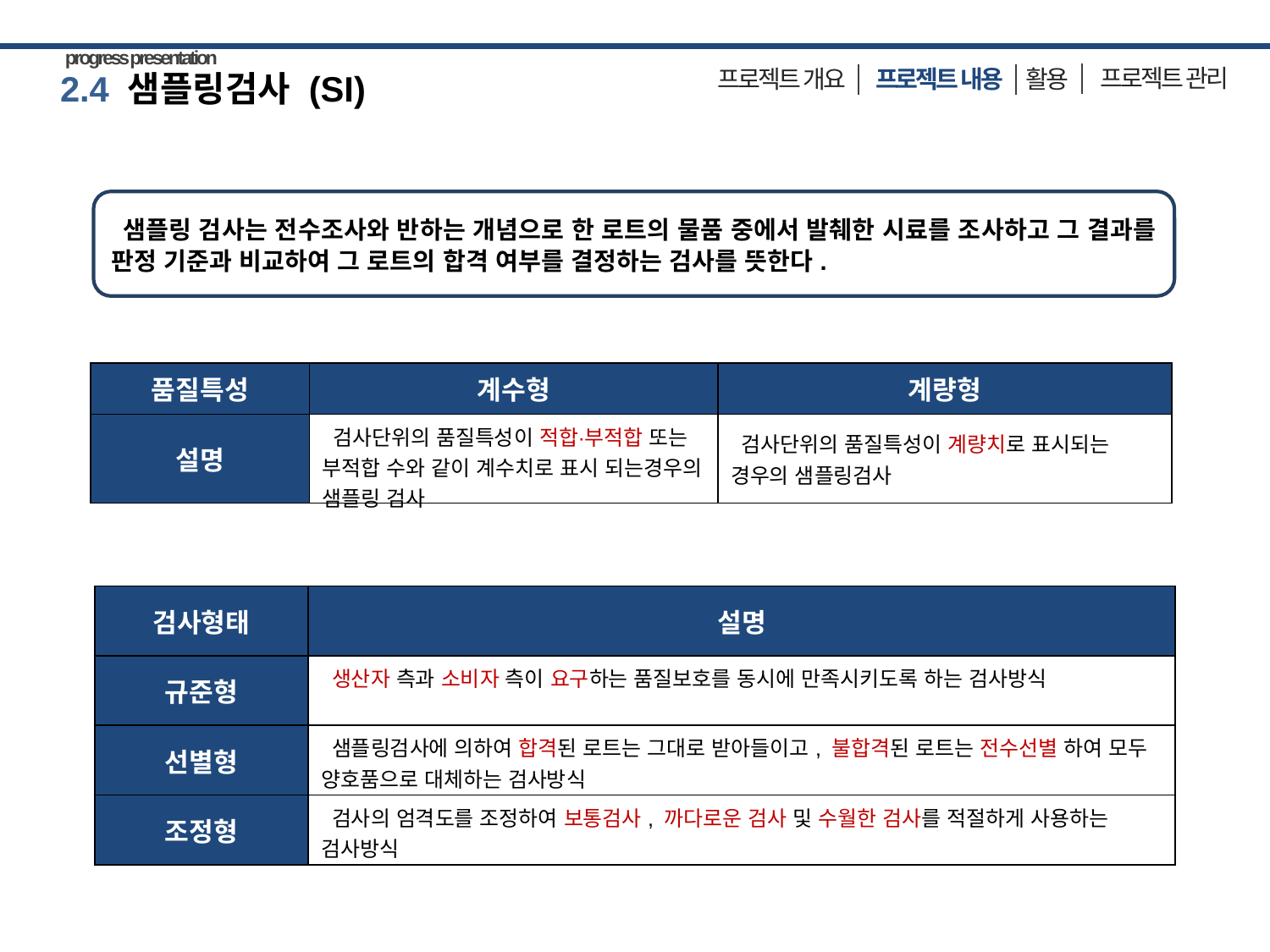

progress presentation
프로젝트 관리
활용
 프로젝트 내용
프로젝트 개요

2.4 샘플링검사 (SI)

 샘플링 검사는 전수조사와 반하는 개념으로 한 로트의 물품 중에서 발췌한 시료를 조사하고 그 결과를 판정 기준과 비교하여 그 로트의 합격 여부를 결정하는 검사를 뜻한다.
| 품질특성 | 계수형 | 계량형 |
| --- | --- | --- |
| 설명 | 검사단위의 품질특성이 적합∙부적합 또는 부적합 수와 같이 계수치로 표시 되는경우의 샘플링 검사 | 검사단위의 품질특성이 계량치로 표시되는 경우의 샘플링검사 |
| 검사형태 | 설명 |
| --- | --- |
| 규준형 | 생산자 측과 소비자 측이 요구하는 품질보호를 동시에 만족시키도록 하는 검사방식 |
| 선별형 | 샘플링검사에 의하여 합격된 로트는 그대로 받아들이고, 불합격된 로트는 전수선별 하여 모두 양호품으로 대체하는 검사방식 |
| 조정형 | 검사의 엄격도를 조정하여 보통검사, 까다로운 검사 및 수월한 검사를 적절하게 사용하는 검사방식 |